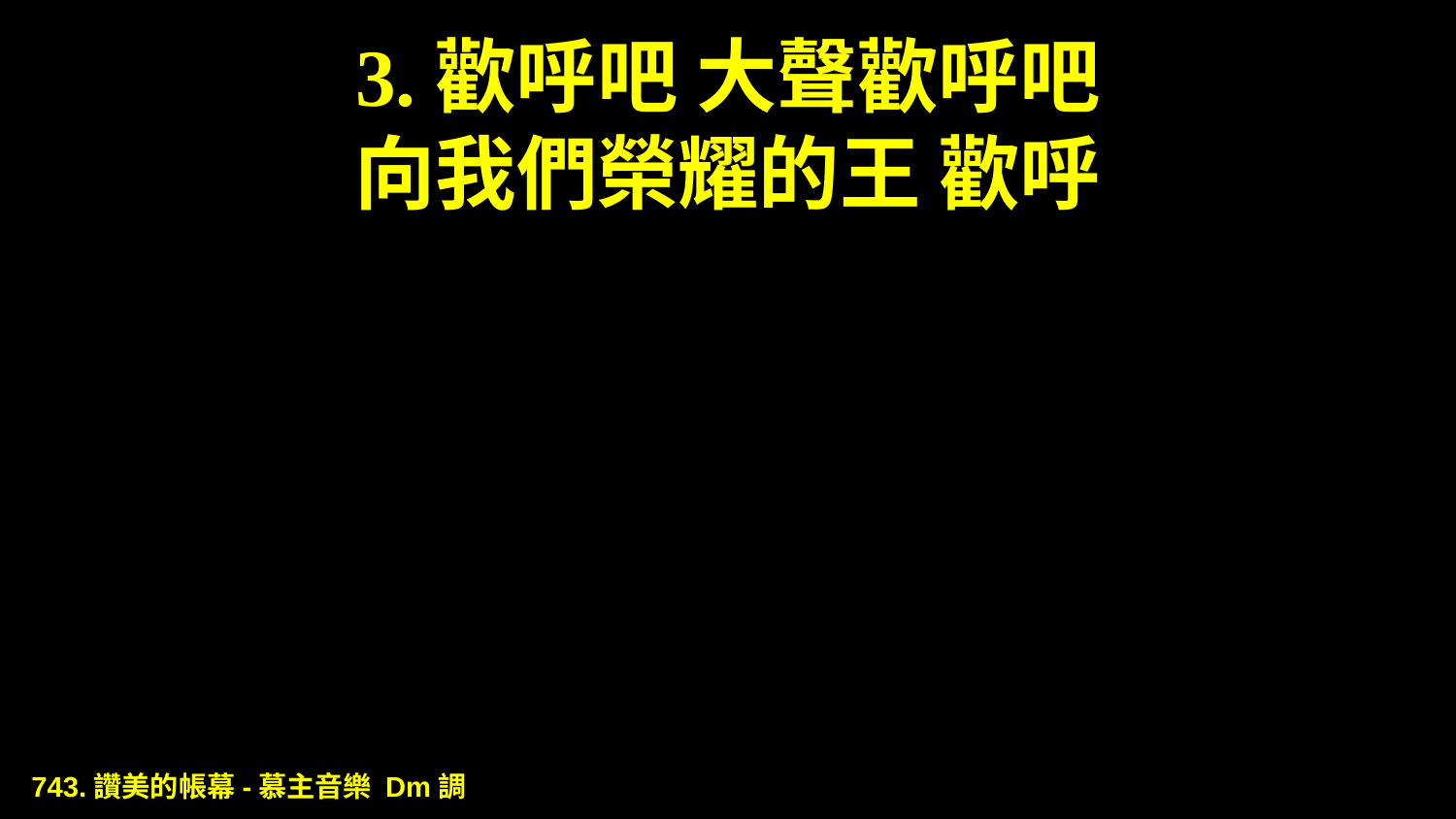

# 3.歡呼吧 大聲歡呼吧 向我們榮耀的王 歡呼
743.讚美的帳幕-慕主音樂 Dm調